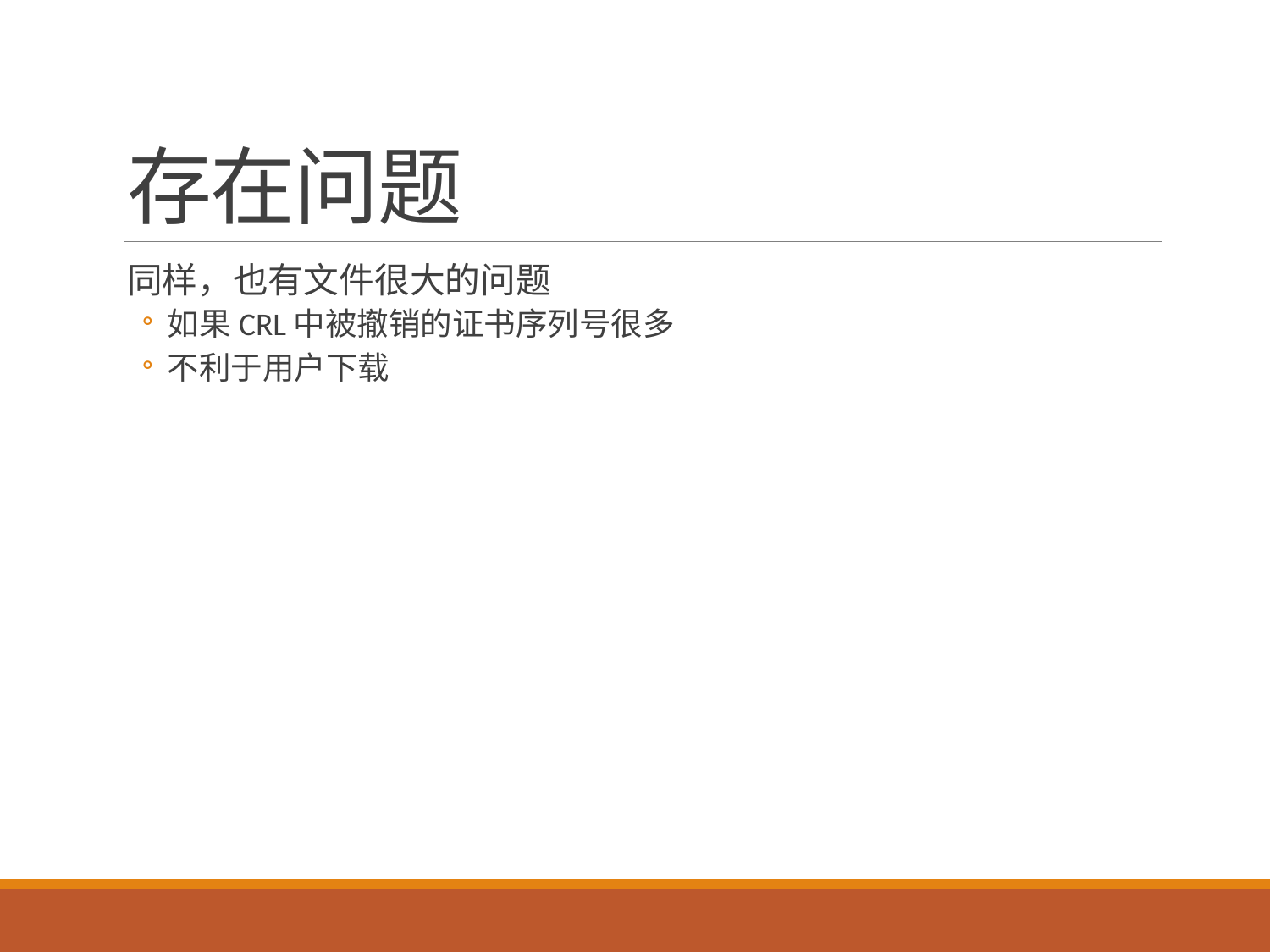

# 存在问题
同样，也有文件很大的问题
如果CRL中被撤销的证书序列号很多
不利于用户下载
23